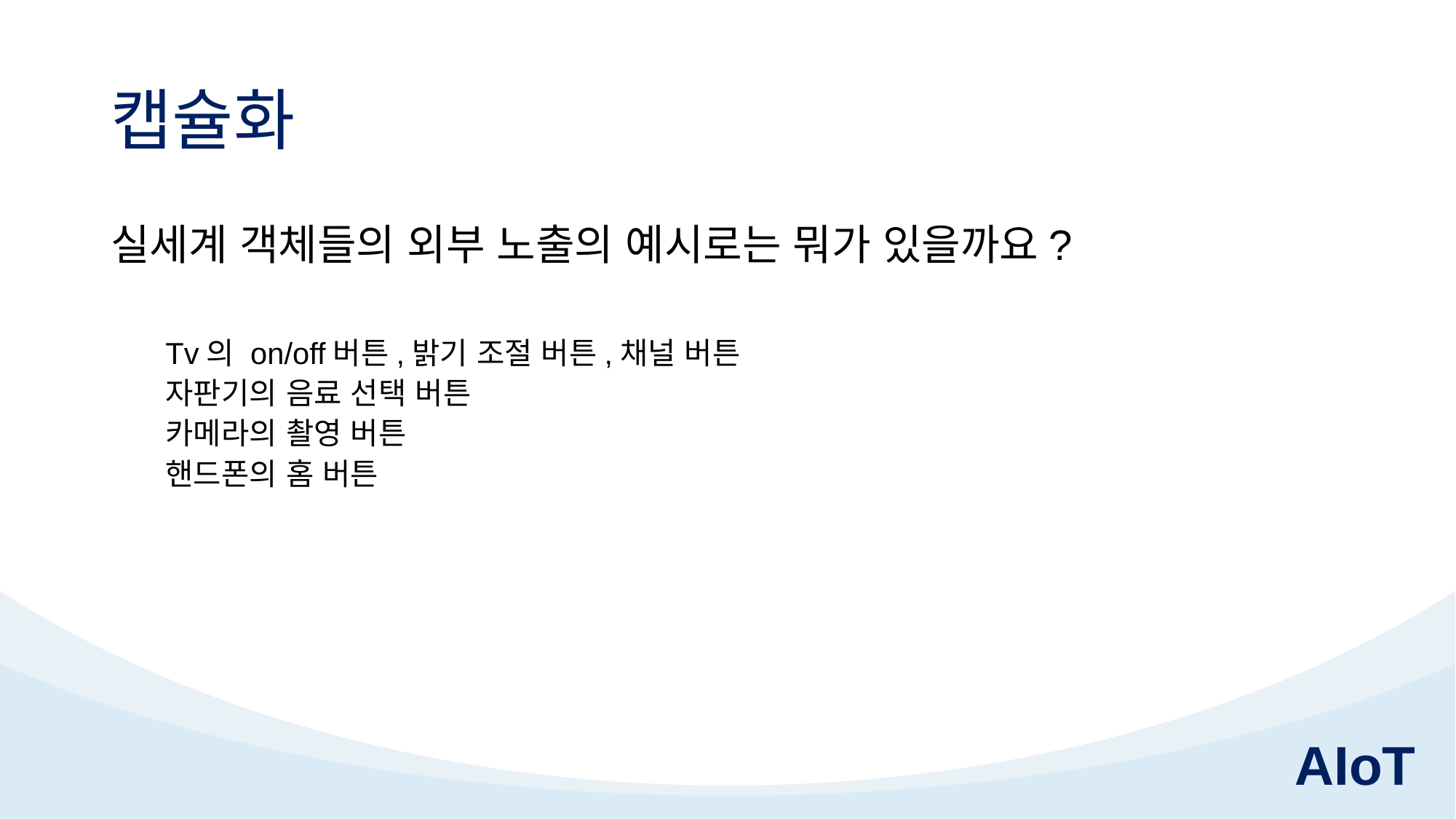

# 캡슐화
실세계 객체들의 외부 노출의 예시로는 뭐가 있을까요?

Tv의 on/off버튼,밝기 조절 버튼,채널 버튼
자판기의 음료 선택 버튼
카메라의 촬영 버튼
핸드폰의 홈 버튼